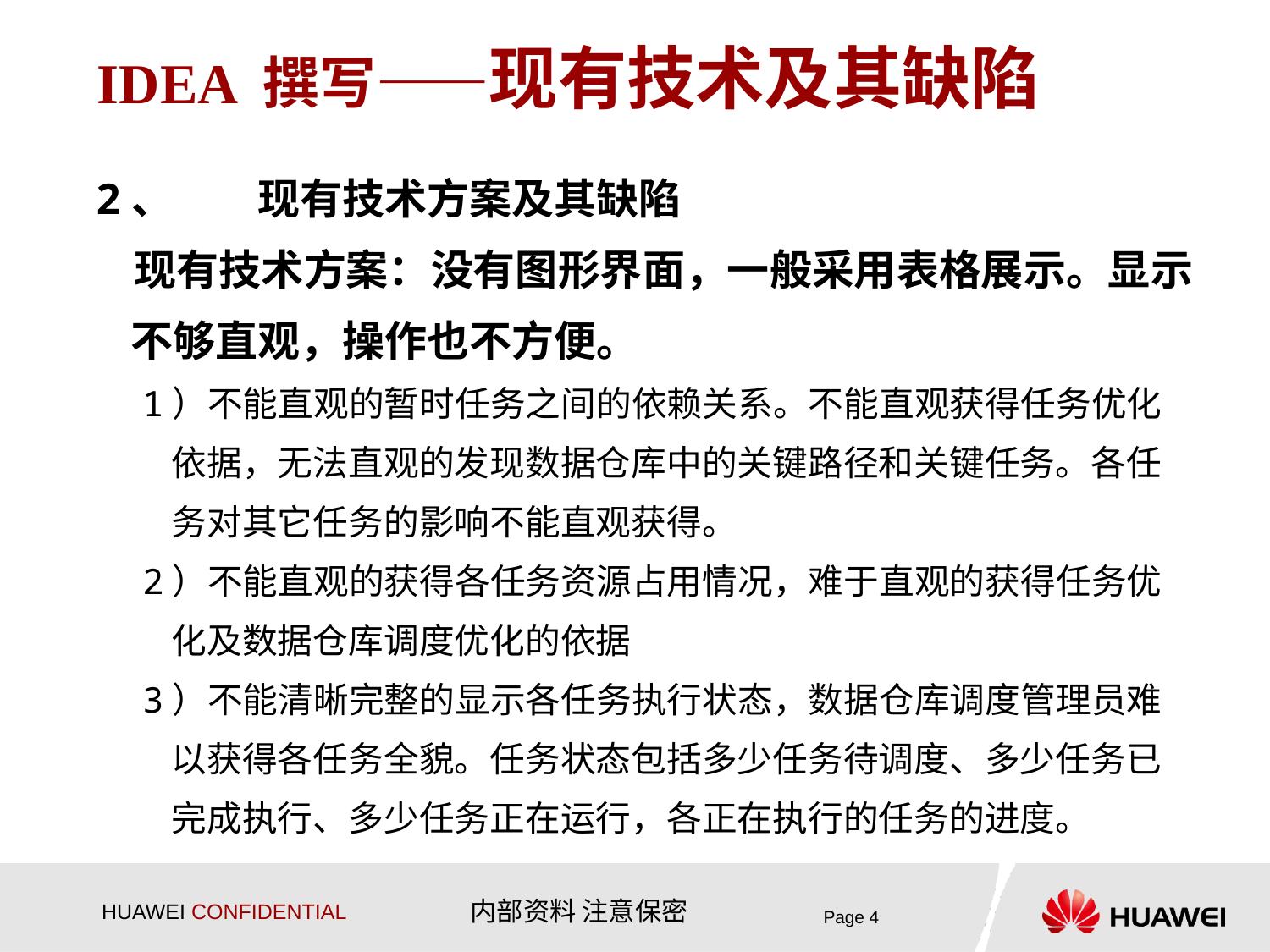

# IDEA 撰写——现有技术及其缺陷
2、	现有技术方案及其缺陷
   现有技术方案：没有图形界面，一般采用表格展示。显示不够直观，操作也不方便。
1）不能直观的暂时任务之间的依赖关系。不能直观获得任务优化依据，无法直观的发现数据仓库中的关键路径和关键任务。各任务对其它任务的影响不能直观获得。
2）不能直观的获得各任务资源占用情况，难于直观的获得任务优化及数据仓库调度优化的依据
3）不能清晰完整的显示各任务执行状态，数据仓库调度管理员难以获得各任务全貌。任务状态包括多少任务待调度、多少任务已完成执行、多少任务正在运行，各正在执行的任务的进度。

Page 4